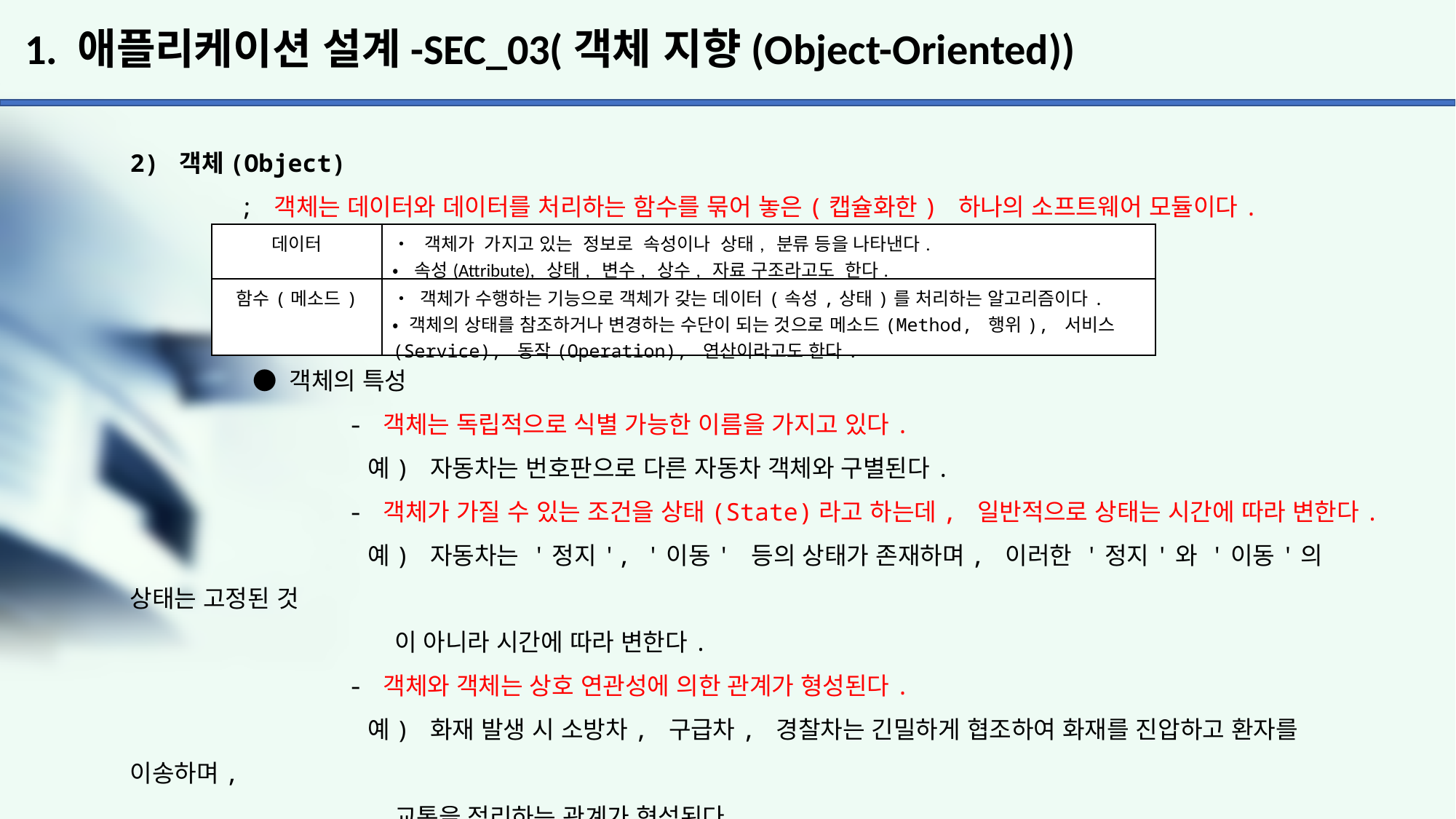

# 1. 애플리케이션 설계-SEC_03(객체 지향(Object-Oriented))
2) 객체(Object)
	; 객체는 데이터와 데이터를 처리하는 함수를 묶어 놓은(캡슐화한) 하나의 소프트웨어 모듈이다.

	  ● 객체의 특성
		- 객체는 독립적으로 식별 가능한 이름을 가지고 있다.
		  예) 자동차는 번호판으로 다른 자동차 객체와 구별된다.
		- 객체가 가질 수 있는 조건을 상태(State)라고 하는데, 일반적으로 상태는 시간에 따라 변한다.
		  예) 자동차는 '정지', '이동' 등의 상태가 존재하며, 이러한 '정지'와 '이동'의 상태는 고정된 것
		      이 아니라 시간에 따라 변한다.
		- 객체와 객체는 상호 연관성에 의한 관계가 형성된다.
		  예) 화재 발생 시 소방차, 구급차, 경찰차는 긴밀하게 협조하여 화재를 진압하고 환자를 이송하며,
		      교통을 정리하는 관계가 형성된다.
| 데이터 | • 객체가 가지고 있는 정보로 속성이나 상태, 분류 등을 나타낸다. • 속성(Attribute), 상태, 변수, 상수, 자료 구조라고도 한다. |
| --- | --- |
| 함수(메소드) | • 객체가 수행하는 기능으로 객체가 갖는 데이터(속성,상태)를 처리하는 알고리즘이다. • 객체의 상태를 참조하거나 변경하는 수단이 되는 것으로 메소드(Method, 행위), 서비스 (Service), 동작(Operation), 연산이라고도 한다. |